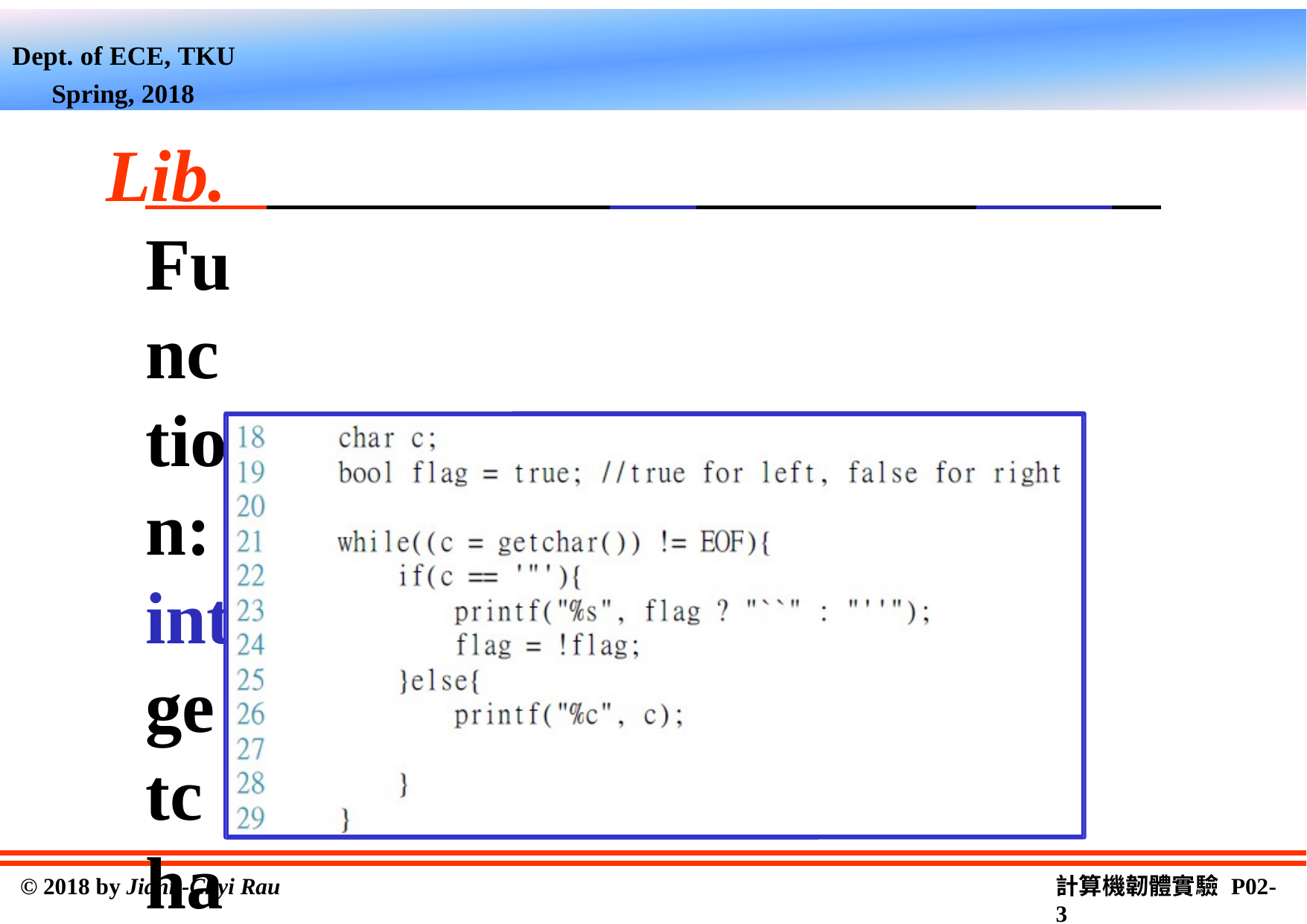

Dept. of ECE, TKU Spring, 2018
Lib. Function: int getchar(void);

‧從stdin (keyboard)讀取一個字元
–遇檔尾，傳回檔案結束符號(EOF，-1)

計算機韌體實驗 P02-3
© 2018 by Jiann-Chyi Rau